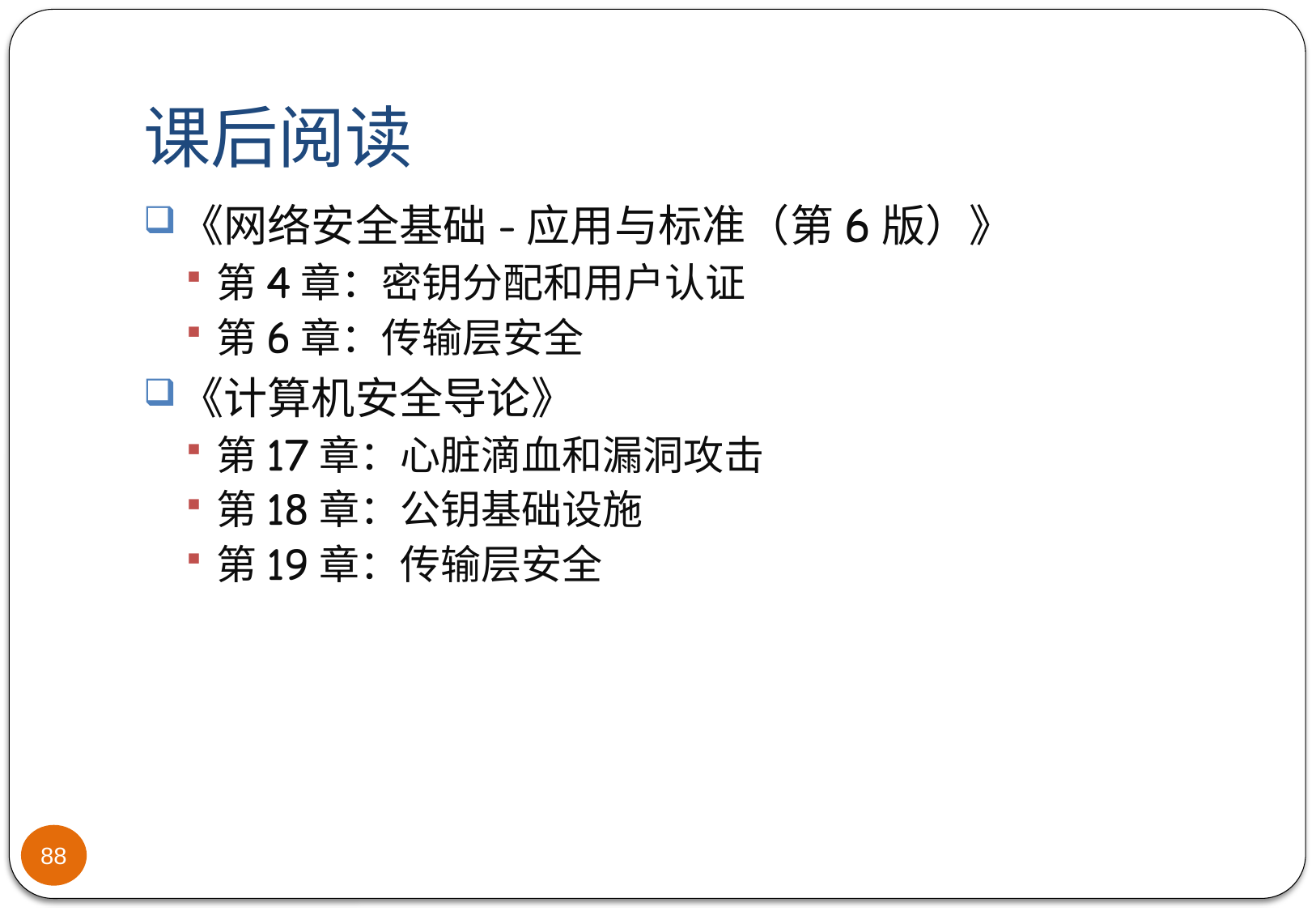

# 课后阅读
《网络安全基础-应用与标准（第6版）》
第4章：密钥分配和用户认证
第6章：传输层安全
《计算机安全导论》
第17章：心脏滴血和漏洞攻击
第18章：公钥基础设施
第19章：传输层安全
88